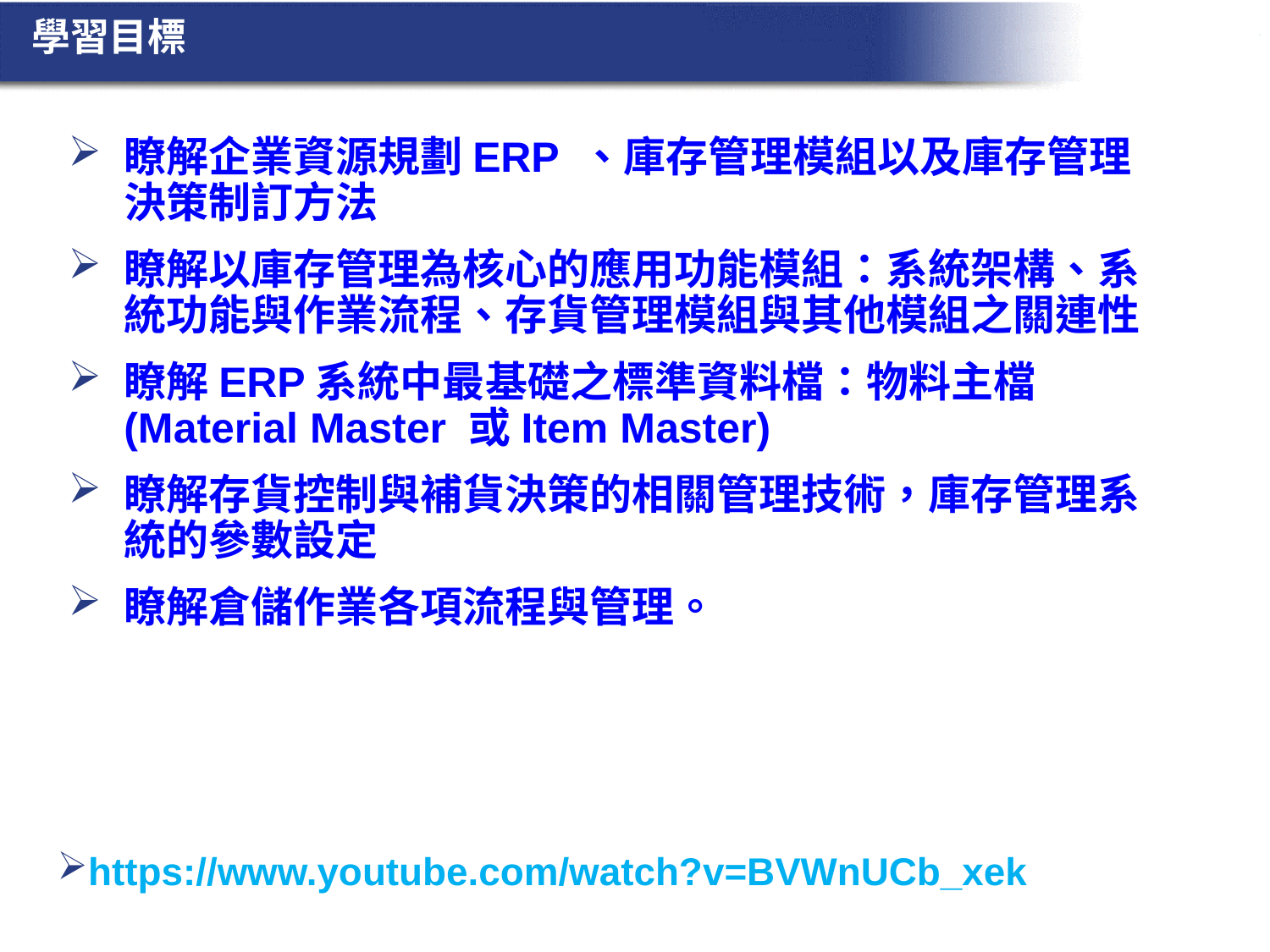

# 學習目標
瞭解企業資源規劃ERP 、庫存管理模組以及庫存管理決策制訂方法
瞭解以庫存管理為核心的應用功能模組：系統架構、系統功能與作業流程、存貨管理模組與其他模組之關連性
瞭解ERP系統中最基礎之標準資料檔：物料主檔(Material Master 或Item Master)
瞭解存貨控制與補貨決策的相關管理技術，庫存管理系統的參數設定
瞭解倉儲作業各項流程與管理。
https://www.youtube.com/watch?v=BVWnUCb_xek